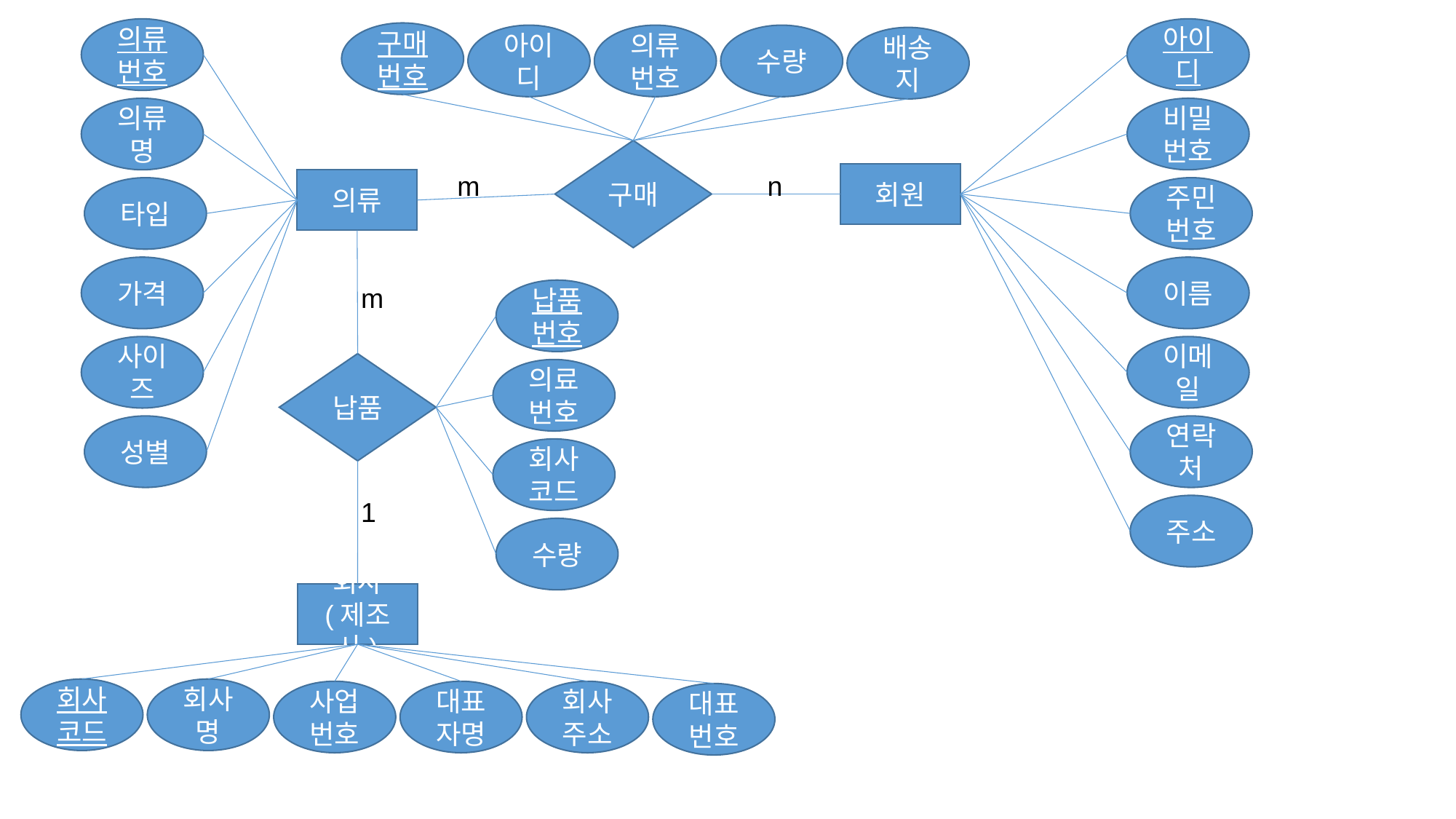

의류번호
아이디
구매번호
아이디
의류번호
수량
배송지
의류명
비밀번호
구매
m
n
회원
의류
타입
주민번호
가격
이름
m
납품번호
사이즈
이메일
납품
의료번호
성별
연락처
회사코드
1
주소
수량
회사
(제조사)
회사코드
회사명
사업번호
대표자명
회사주소
대표번호